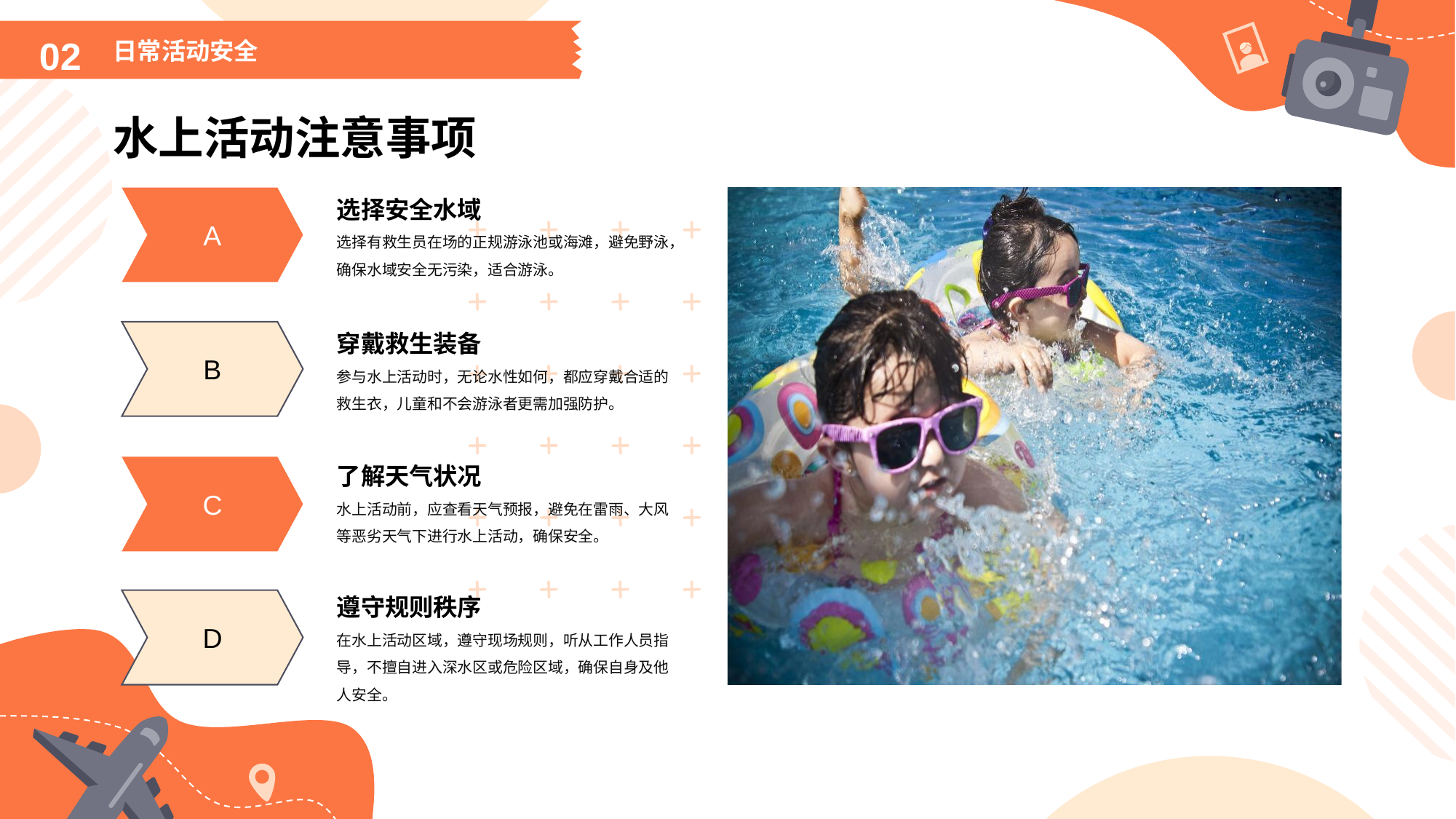

02

日常活动安全
水上活动注意事项
选择安全水域
选择有救生员在场的正规游泳池或海滩，避免野泳，确保水域安全无污染，适合游泳。
A

穿戴救生装备
参与水上活动时，无论水性如何，都应穿戴合适的救生衣，儿童和不会游泳者更需加强防护。
B
了解天气状况
水上活动前，应查看天气预报，避免在雷雨、大风等恶劣天气下进行水上活动，确保安全。
C
遵守规则秩序
在水上活动区域，遵守现场规则，听从工作人员指导，不擅自进入深水区或危险区域，确保自身及他人安全。
D